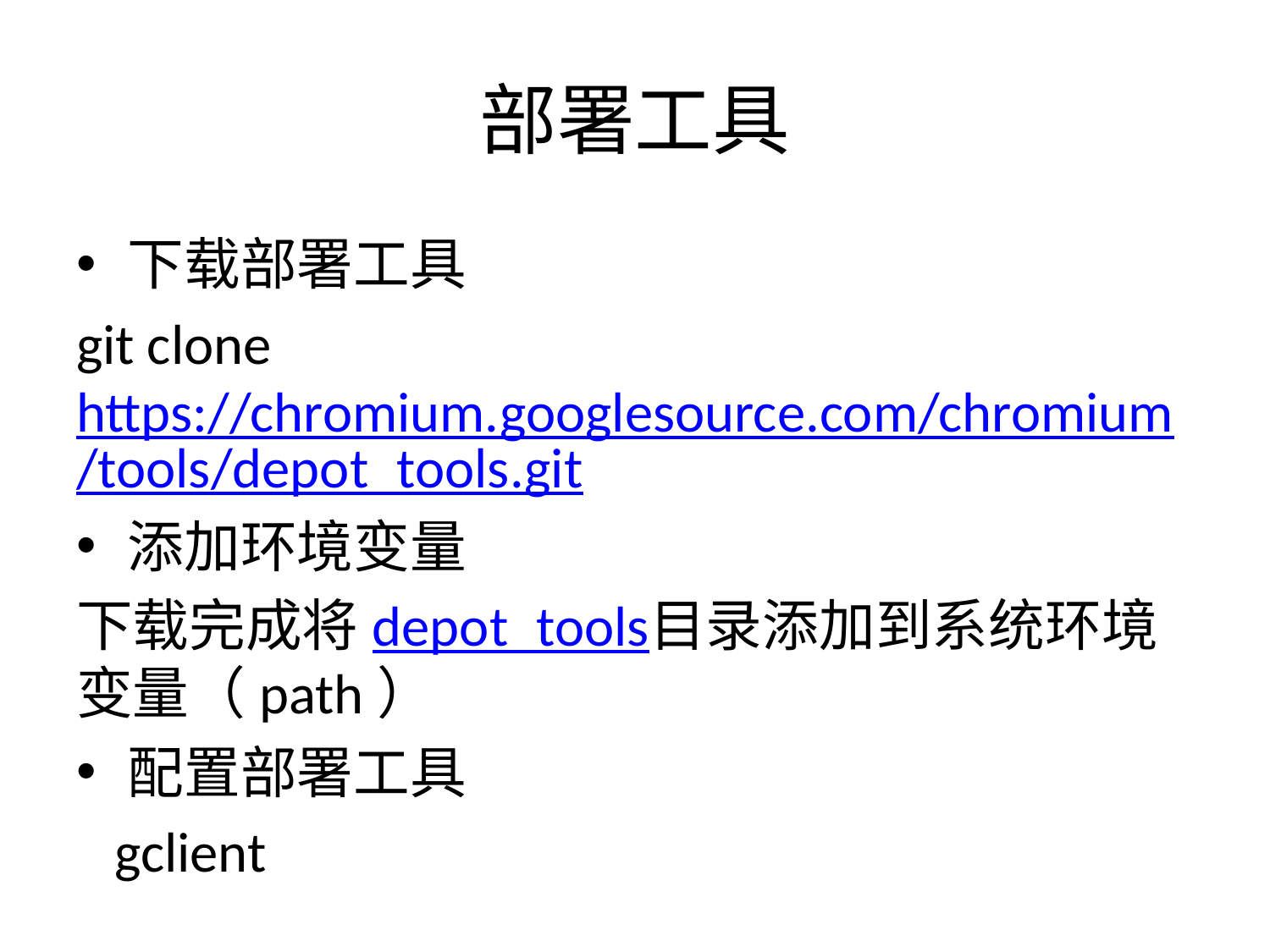

# 部署工具
下载部署工具
git clone https://chromium.googlesource.com/chromium/tools/depot_tools.git
添加环境变量
下载完成将depot_tools目录添加到系统环境变量（path）
配置部署工具
   gclient